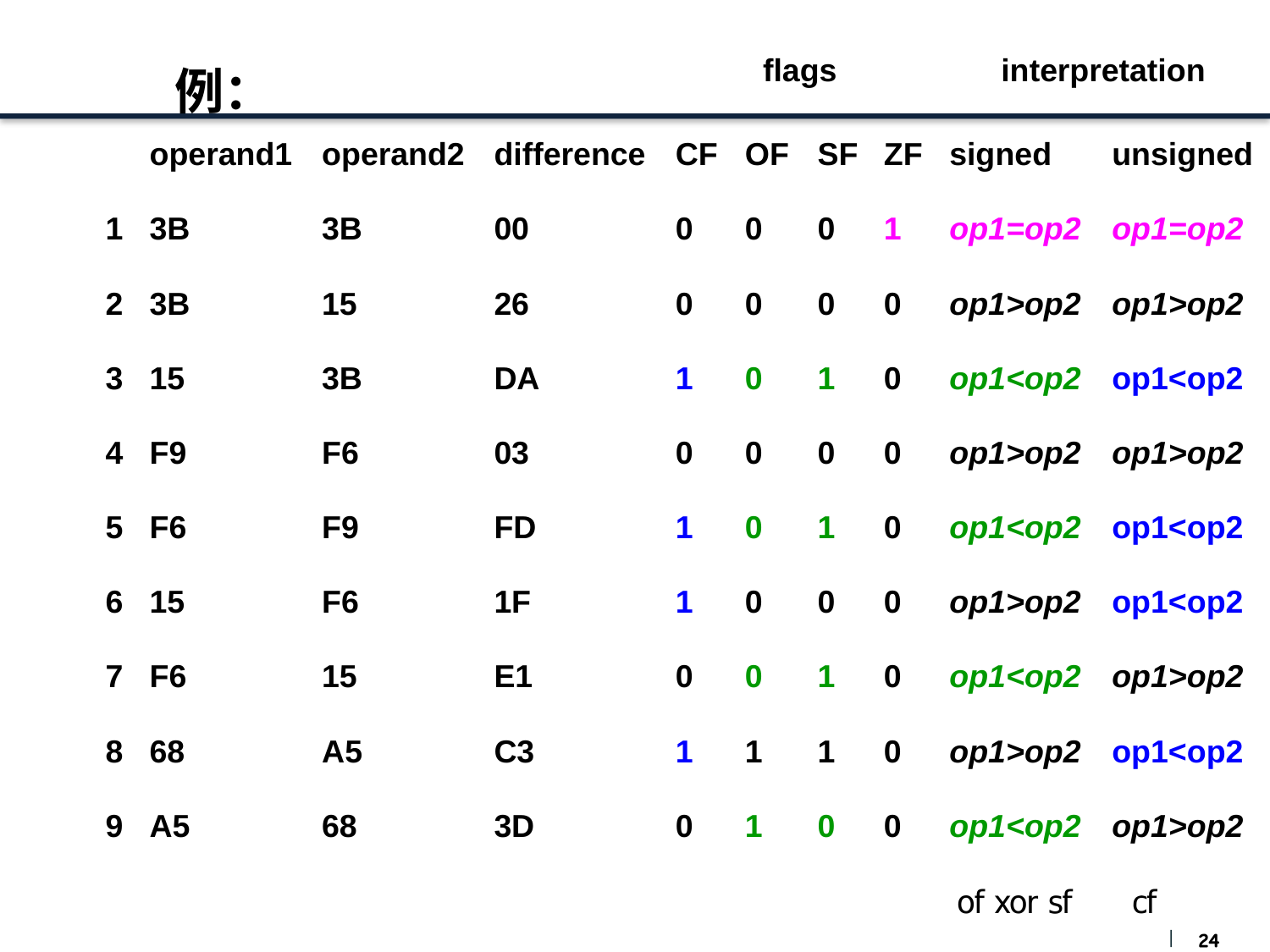

|  | 例： |  |  | flags |  |  |  | interpretation |  |
| --- | --- | --- | --- | --- | --- | --- | --- | --- | --- |
|  | operand1 | operand2 | difference | CF | OF | SF | ZF | signed | unsigned |
| 1 | 3B | 3B | 00 | 0 | 0 | 0 | 1 | op1=op2 | op1=op2 |
| 2 | 3B | 15 | 26 | 0 | 0 | 0 | 0 | op1>op2 | op1>op2 |
| 3 | 15 | 3B | DA | 1 | 0 | 1 | 0 | op1<op2 | op1<op2 |
| 4 | F9 | F6 | 03 | 0 | 0 | 0 | 0 | op1>op2 | op1>op2 |
| 5 | F6 | F9 | FD | 1 | 0 | 1 | 0 | op1<op2 | op1<op2 |
| 6 | 15 | F6 | 1F | 1 | 0 | 0 | 0 | op1>op2 | op1<op2 |
| 7 | F6 | 15 | E1 | 0 | 0 | 1 | 0 | op1<op2 | op1>op2 |
| 8 | 68 | A5 | C3 | 1 | 1 | 1 | 0 | op1>op2 | op1<op2 |
| 9 | A5 | 68 | 3D | 0 | 1 | 0 | 0 | op1<op2 | op1>op2 |
of xor sf      cf